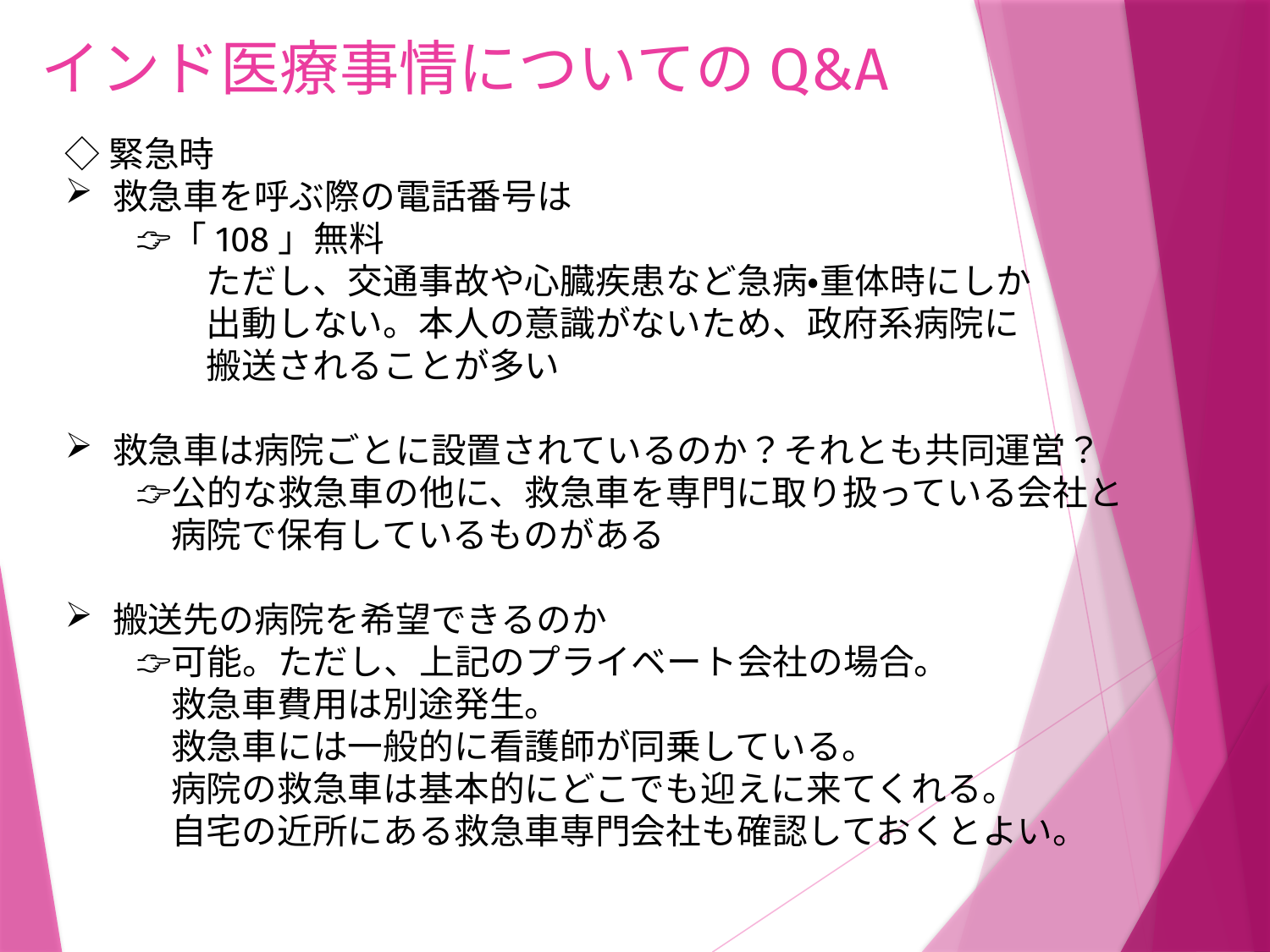

# インド医療事情についてのQ&A
◇緊急時
救急車を呼ぶ際の電話番号は
　　👉「108」無料
　　　　ただし、交通事故や心臓疾患など急病・重体時にしか
　　　　出動しない。本人の意識がないため、政府系病院に
　　　　搬送されることが多い

救急車は病院ごとに設置されているのか？それとも共同運営？
　　👉公的な救急車の他に、救急車を専門に取り扱っている会社と
　　　病院で保有しているものがある

搬送先の病院を希望できるのか
　　👉可能。ただし、上記のプライベート会社の場合。
　　　救急車費用は別途発生。
　　　救急車には一般的に看護師が同乗している。
　　　病院の救急車は基本的にどこでも迎えに来てくれる。
　　　自宅の近所にある救急車専門会社も確認しておくとよい。